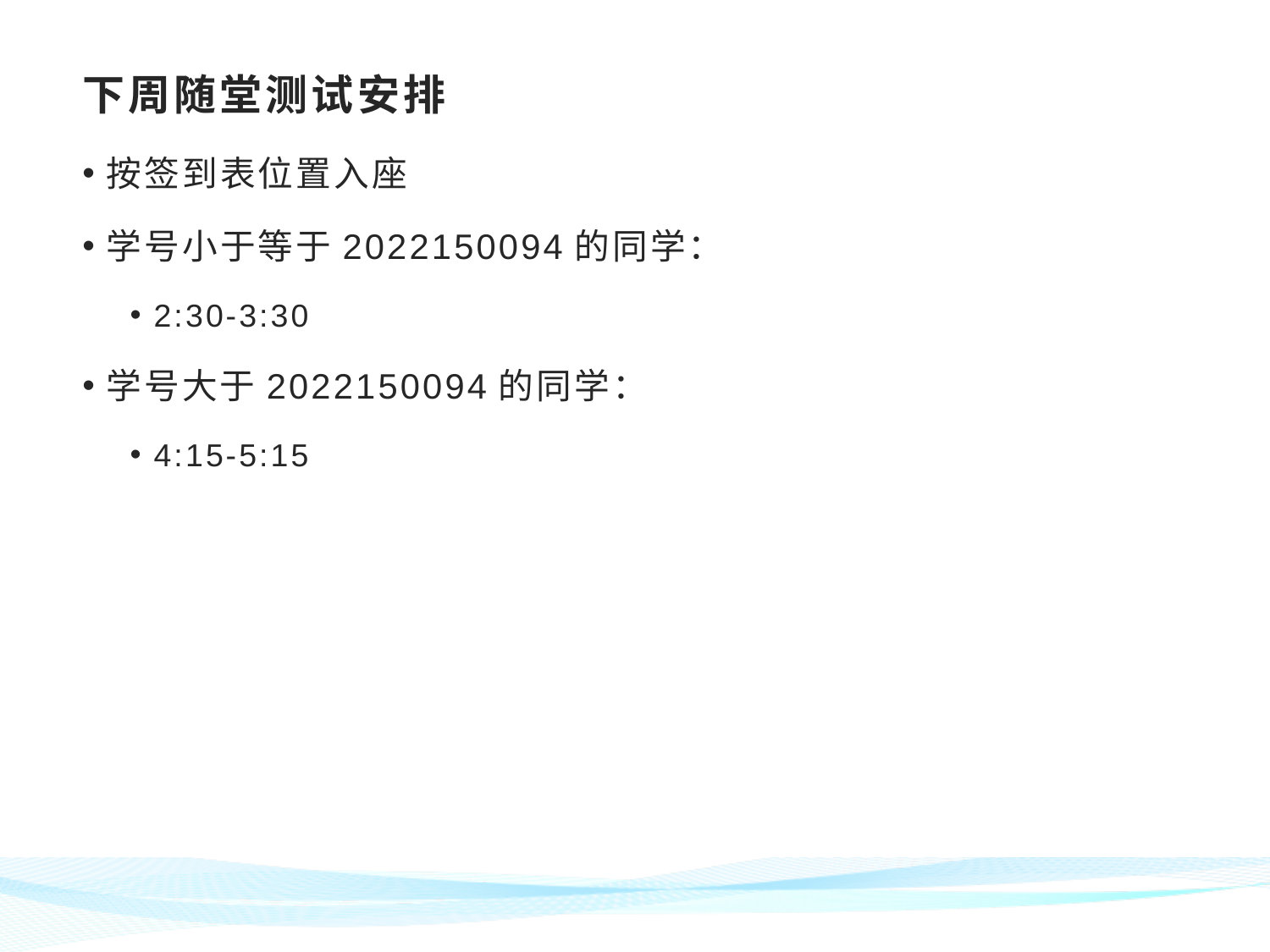

# 下周随堂测试安排
按签到表位置入座
学号小于等于2022150094的同学：
2:30-3:30
学号大于2022150094的同学：
4:15-5:15